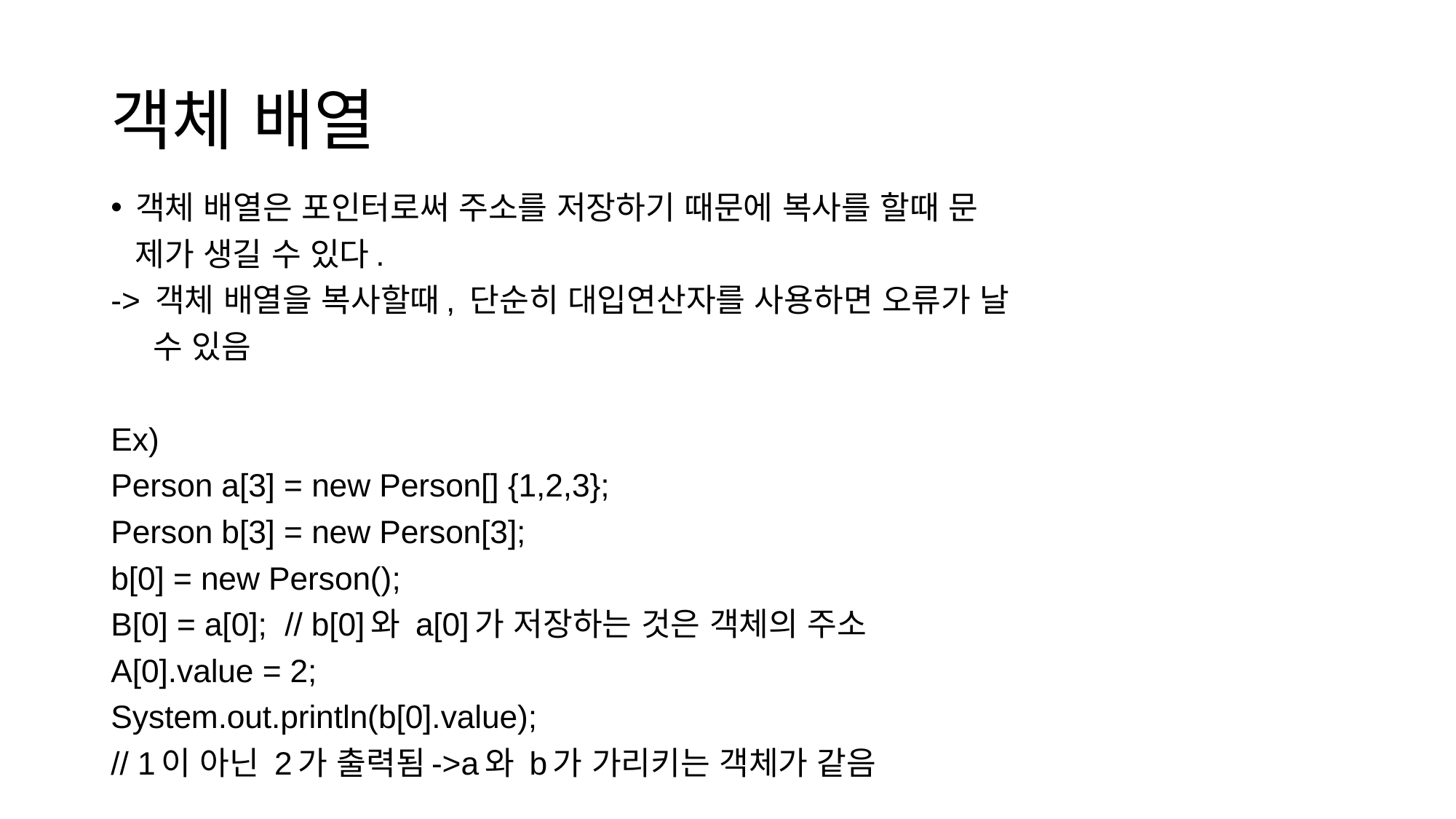

# 객체 배열
객체 배열은 포인터로써 주소를 저장하기 때문에 복사를 할때 문
  제가 생길 수 있다.
-> 객체 배열을 복사할때, 단순히 대입연산자를 사용하면 오류가 날
    수 있음

Ex)
Person a[3] = new Person[] {1,2,3};
Person b[3] = new Person[3];
b[0] = new Person();
B[0] = a[0];  // b[0]와 a[0]가 저장하는 것은 객체의 주소
A[0].value = 2;
System.out.println(b[0].value);
// 1이 아닌 2가 출력됨->a와 b가 가리키는 객체가 같음